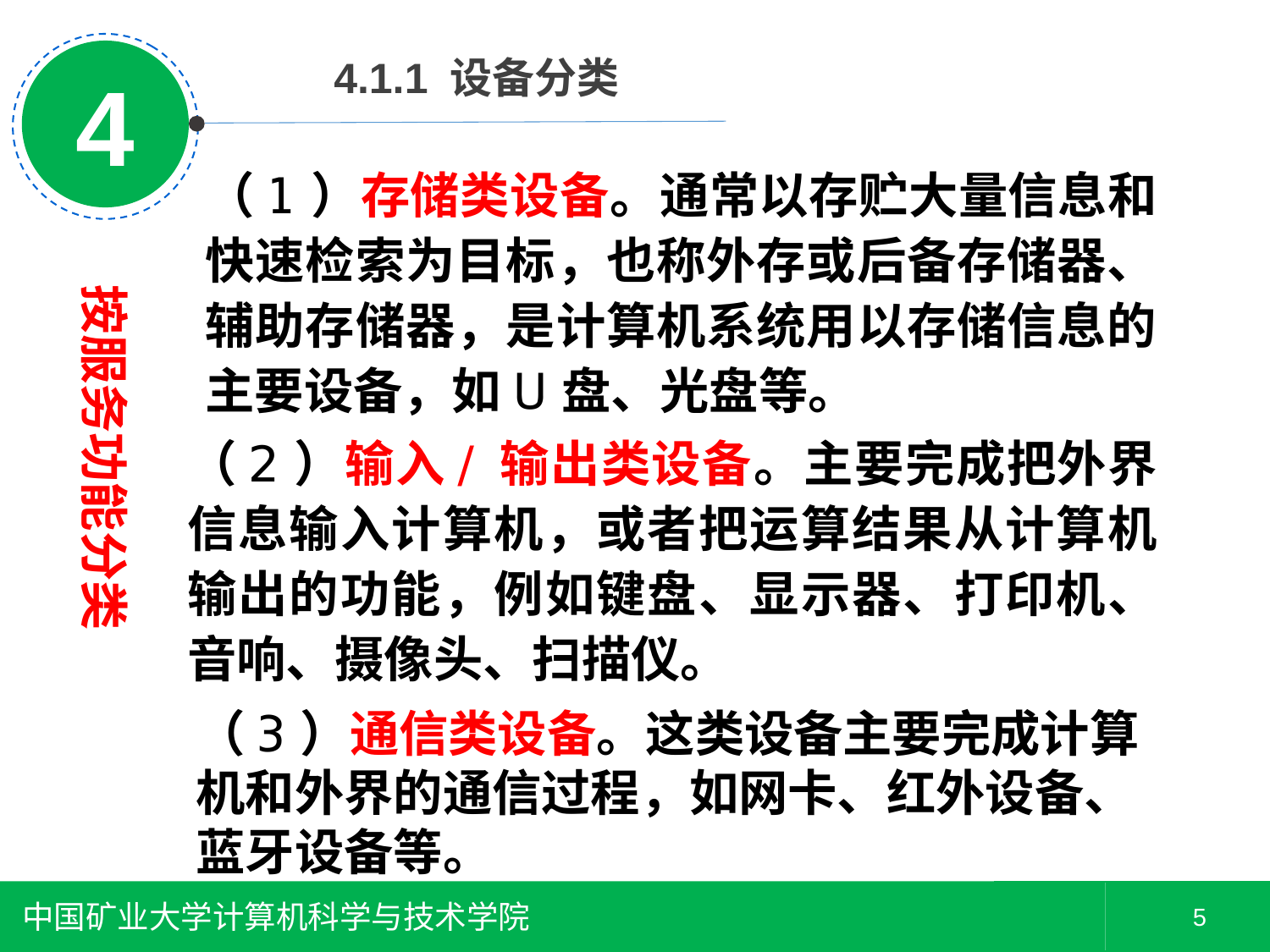

4
  4.1.1 设备分类

（1）存储类设备。通常以存贮大量信息和快速检索为目标，也称外存或后备存储器、辅助存储器，是计算机系统用以存储信息的主要设备，如U盘、光盘等。
按服务功能分类
（2）输入/输出类设备。主要完成把外界信息输入计算机，或者把运算结果从计算机输出的功能，例如键盘、显示器、打印机、音响、摄像头、扫描仪。
（3）通信类设备。这类设备主要完成计算机和外界的通信过程，如网卡、红外设备、蓝牙设备等。